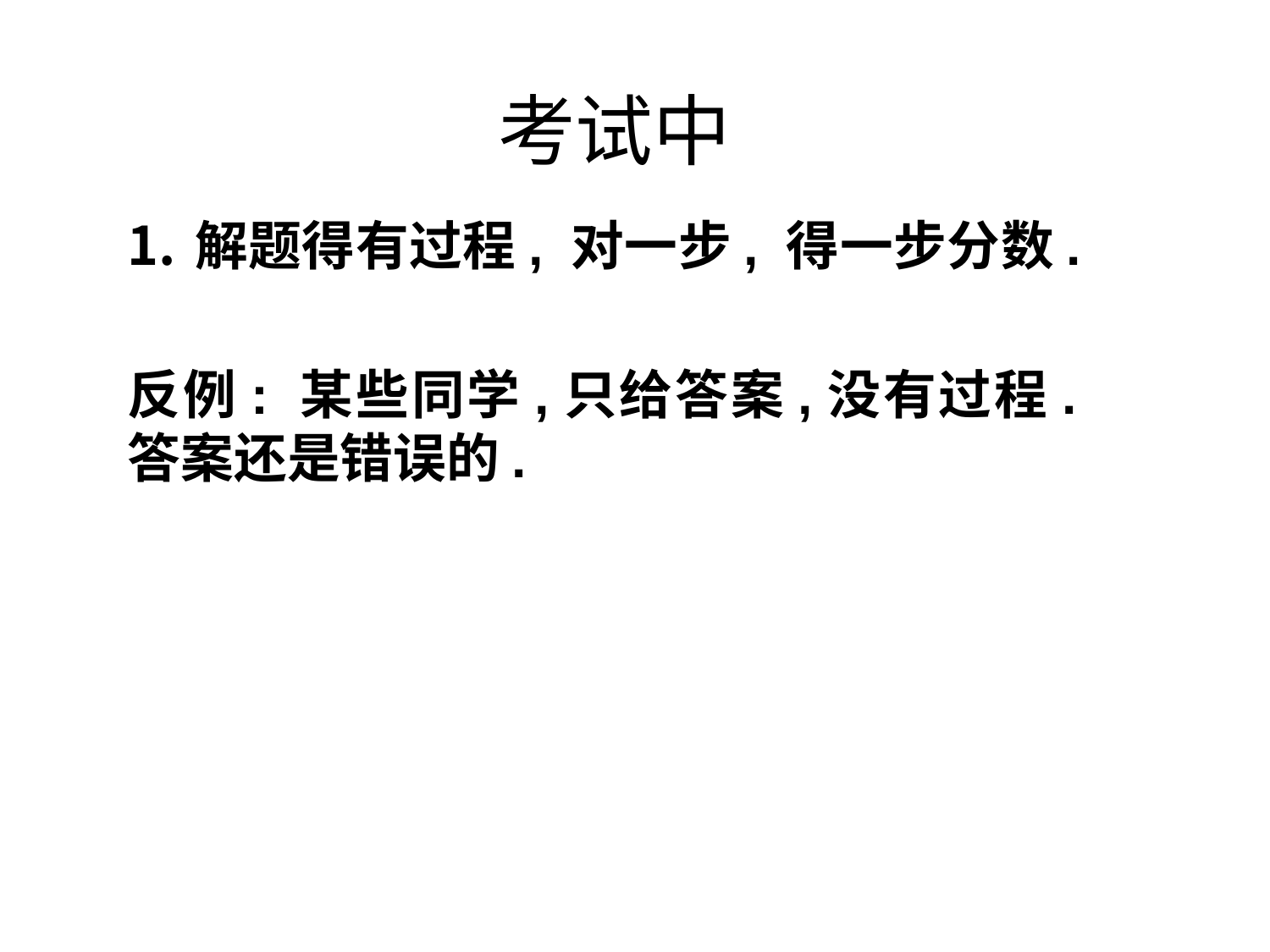

# 考试中
解题得有过程, 对一步, 得一步分数.

反例: 某些同学,只给答案,没有过程. 答案还是错误的.